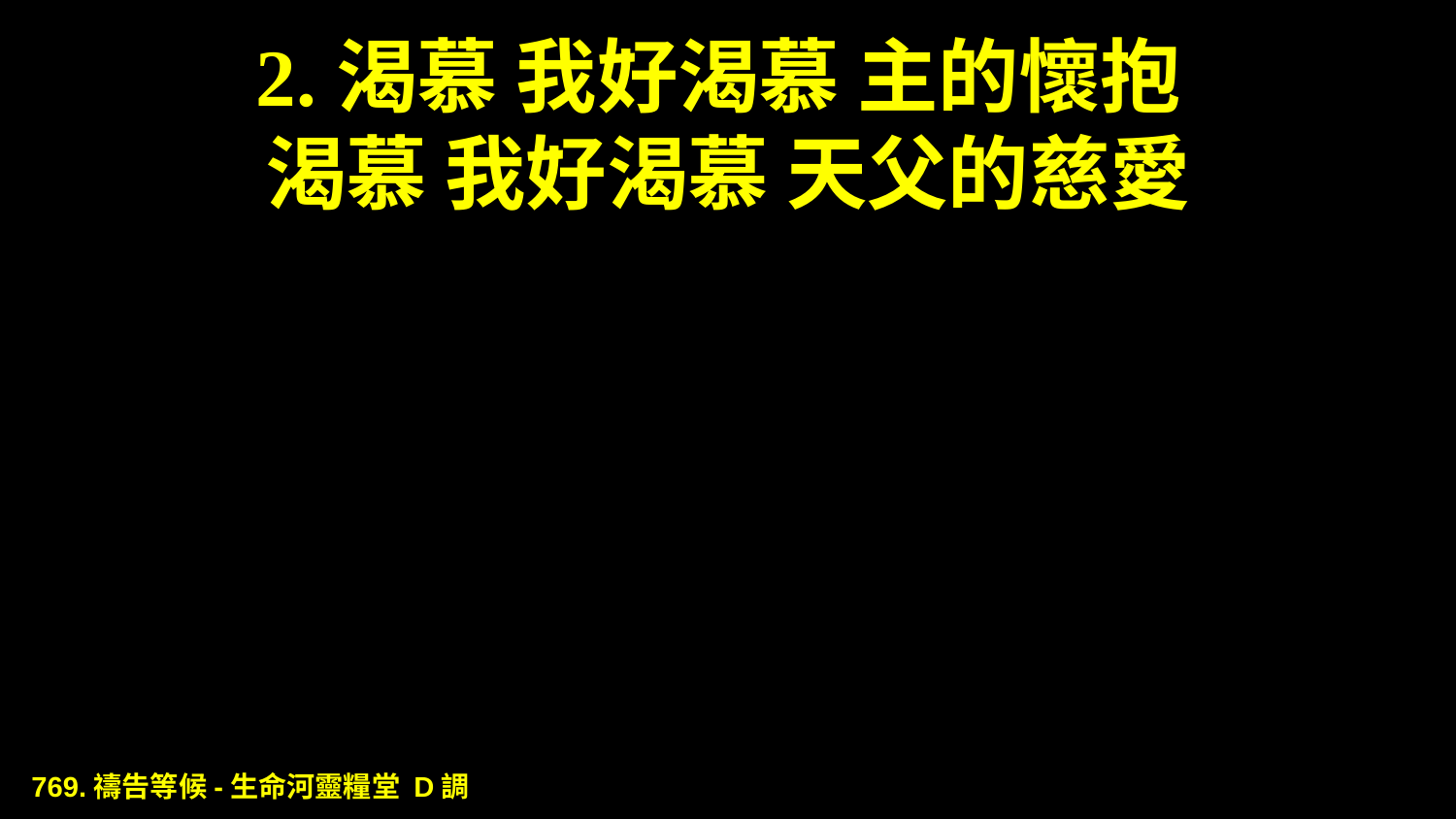

# 2.渴慕 我好渴慕 主的懷抱 渴慕 我好渴慕 天父的慈愛
769.禱告等候-生命河靈糧堂 D調